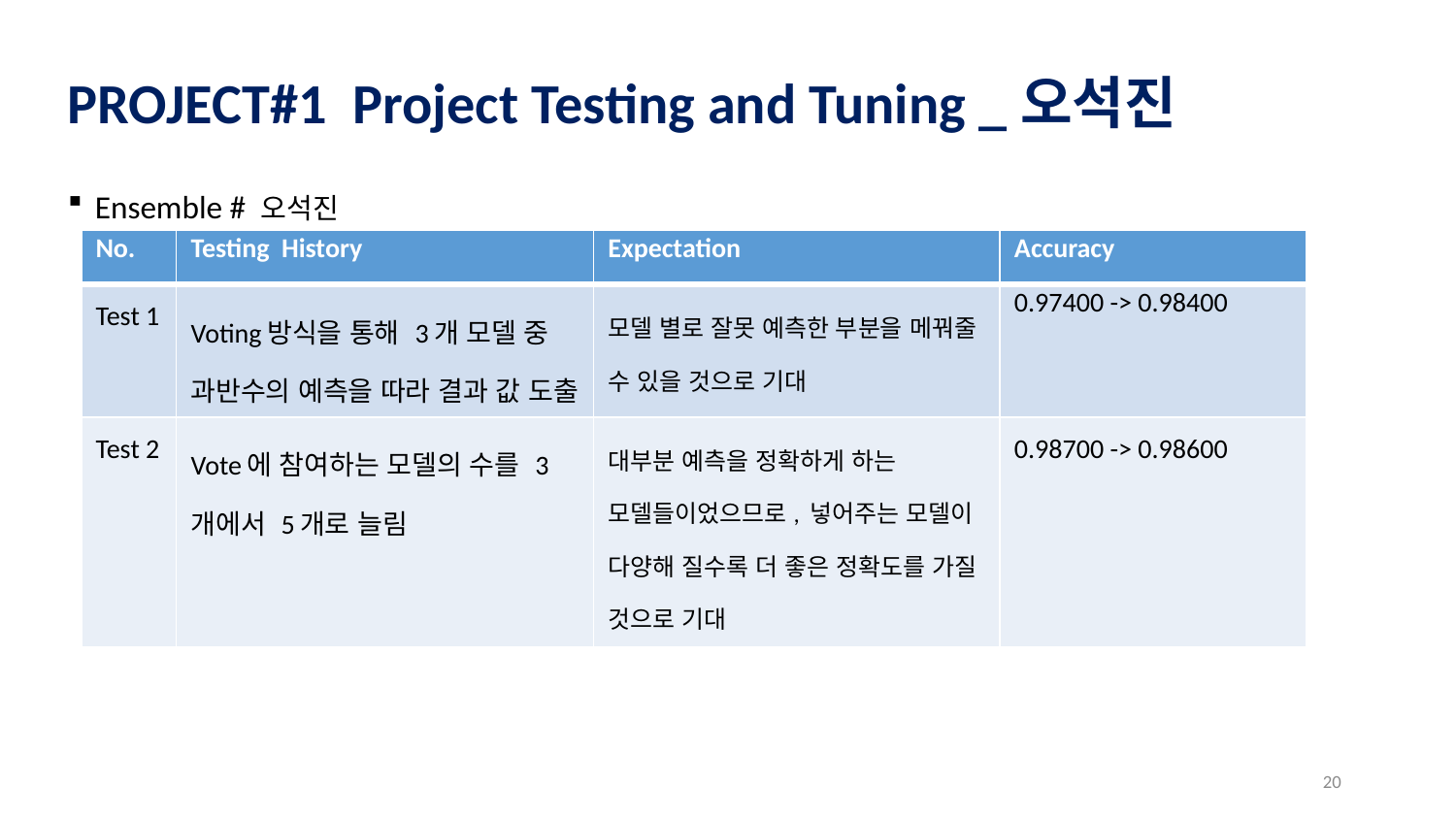

PROJECT#1  Project Testing and Tuning _오석진
Ensemble # 오석진

| No. | Testing History | Expectation | Accuracy |
| --- | --- | --- | --- |
| Test 1 | Voting방식을 통해 3개 모델 중 과반수의 예측을 따라 결과 값 도출 | 모델 별로 잘못 예측한 부분을 메꿔줄 수 있을 것으로 기대 | 0.97400 -> 0.98400 |
| Test 2 | Vote에 참여하는 모델의 수를 3개에서 5개로 늘림 | 대부분 예측을 정확하게 하는 모델들이었으므로, 넣어주는 모델이 다양해 질수록 더 좋은 정확도를 가질 것으로 기대 | 0.98700 -> 0.98600 |
20